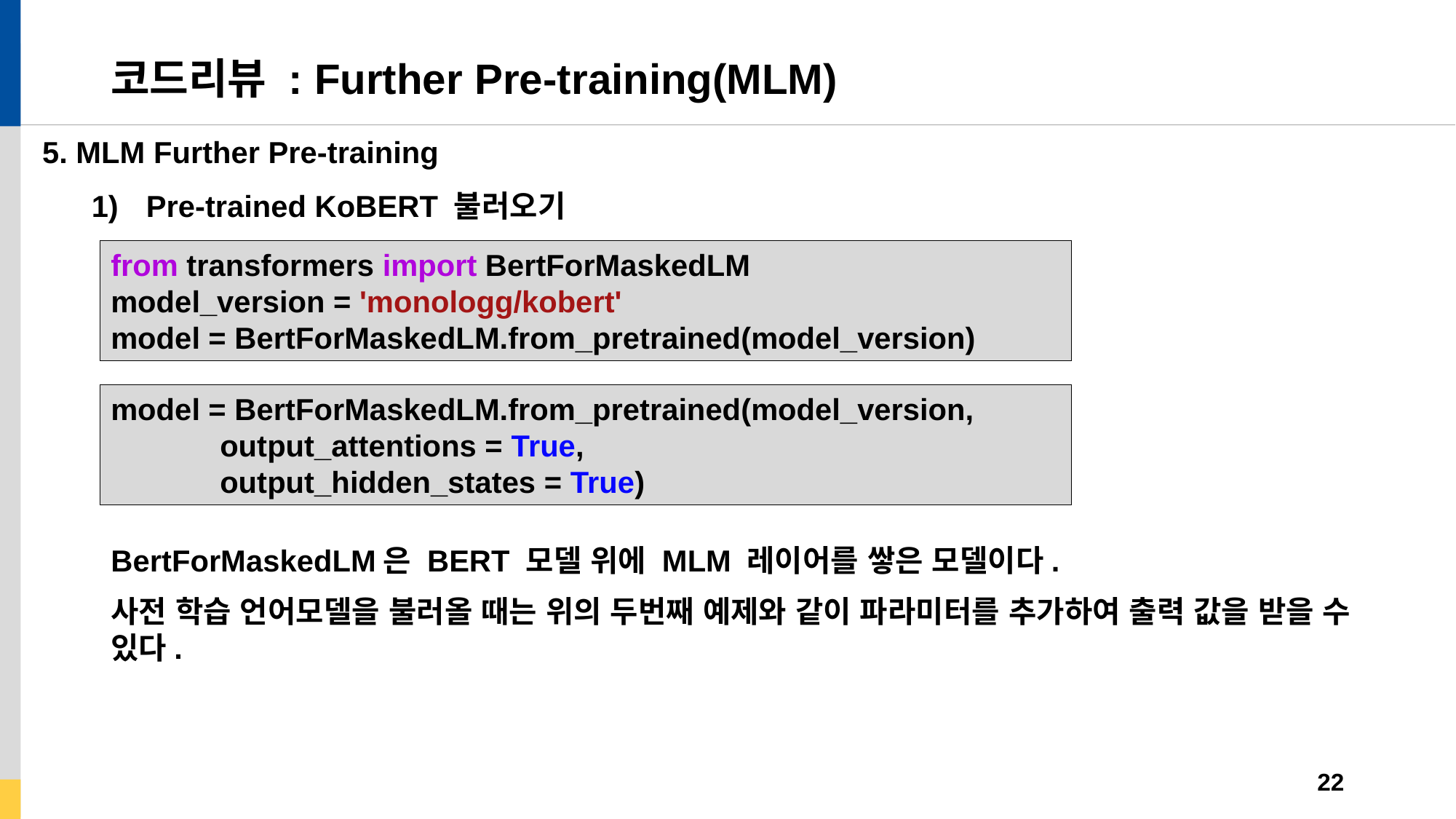

# 코드리뷰 : Further Pre-training(MLM)
5. MLM Further Pre-training
Pre-trained KoBERT 불러오기
from transformers import BertForMaskedLM
model_version = 'monologg/kobert'
model = BertForMaskedLM.from_pretrained(model_version)
model = BertForMaskedLM.from_pretrained(model_version,
	output_attentions = True,
	output_hidden_states = True)
BertForMaskedLM은 BERT 모델 위에 MLM 레이어를 쌓은 모델이다.
사전 학습 언어모델을 불러올 때는 위의 두번째 예제와 같이 파라미터를 추가하여 출력 값을 받을 수 있다.
22